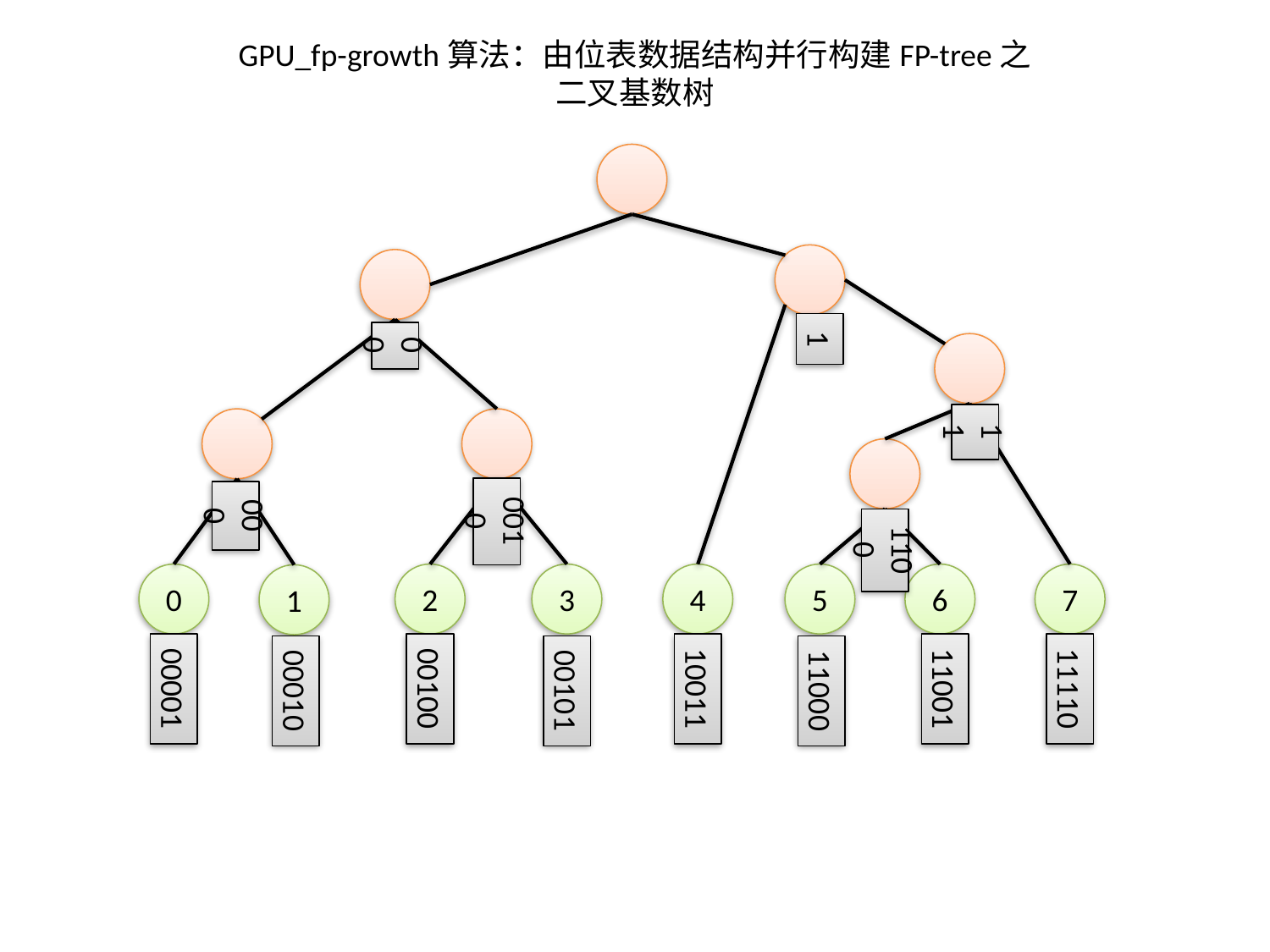

GPU_fp-growth算法：由位表数据结构并行构建FP-tree之
二叉基数树

1
00

11

0010
000
1100
0
2
3
4
5
6
7
1
00001
00100
10011
11001
11110
00010
00101
11000